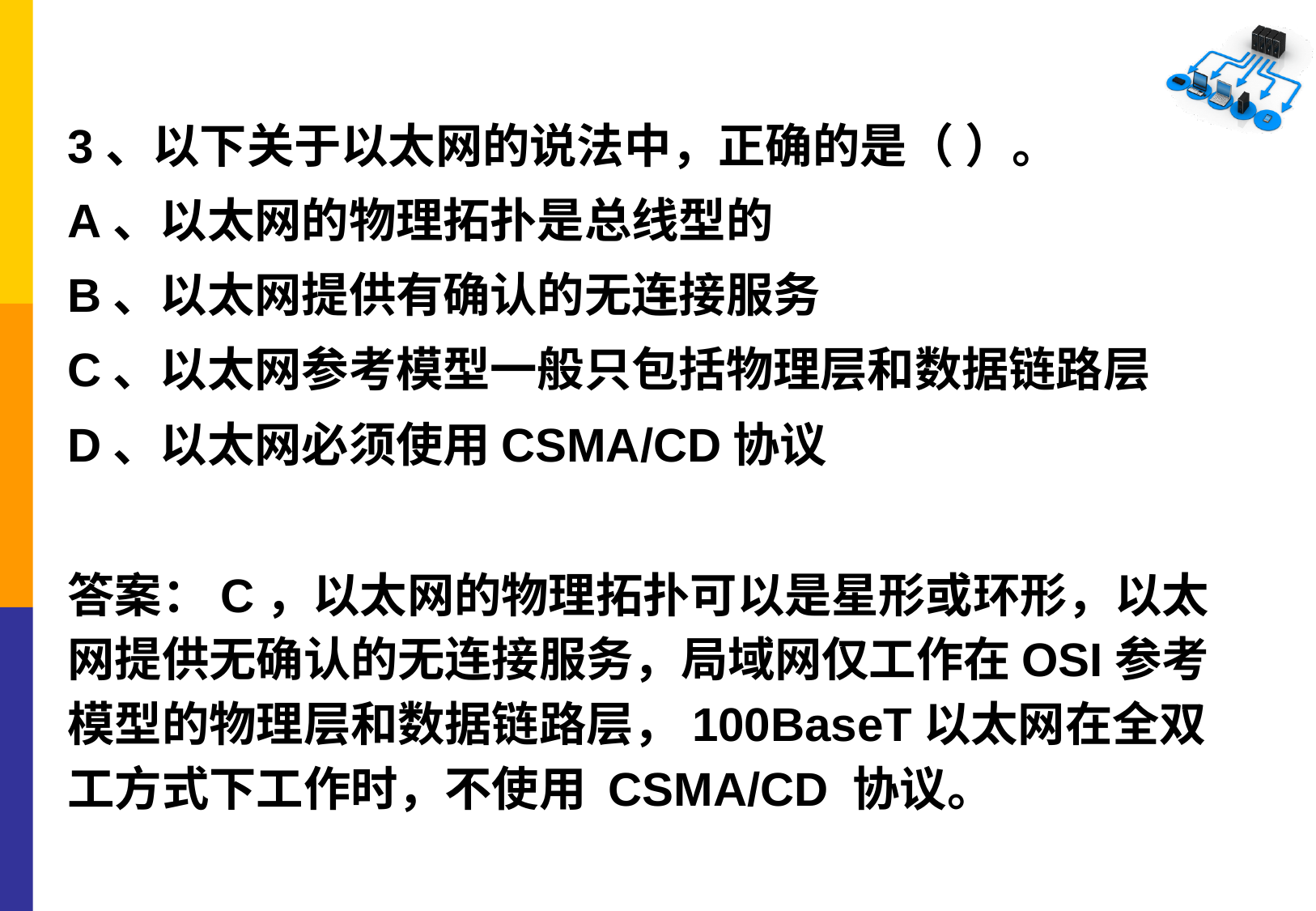

3、以下关于以太网的说法中，正确的是（ ）。
A、以太网的物理拓扑是总线型的
B、以太网提供有确认的无连接服务
C、以太网参考模型一般只包括物理层和数据链路层
D、以太网必须使用CSMA/CD协议
答案：C，以太网的物理拓扑可以是星形或环形，以太网提供无确认的无连接服务，局域网仅工作在OSI参考模型的物理层和数据链路层，100BaseT以太网在全双工方式下工作时，不使用 CSMA/CD 协议。